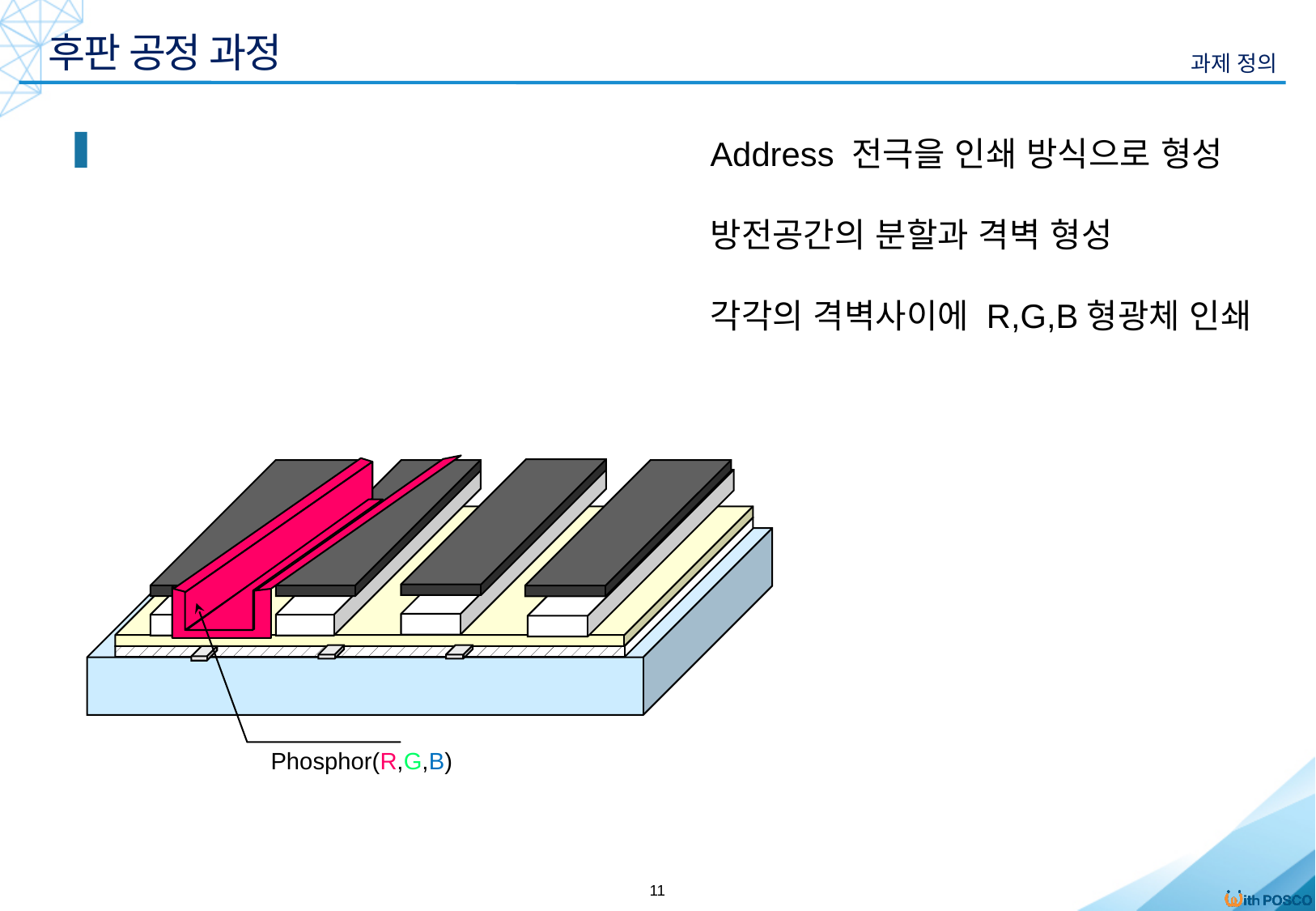

후판 공정 과정
과제 정의
Address 전극을 인쇄 방식으로 형성

방전공간의 분할과 격벽 형성

각각의 격벽사이에 R,G,B형광체 인쇄

Phosphor(R,G,B)